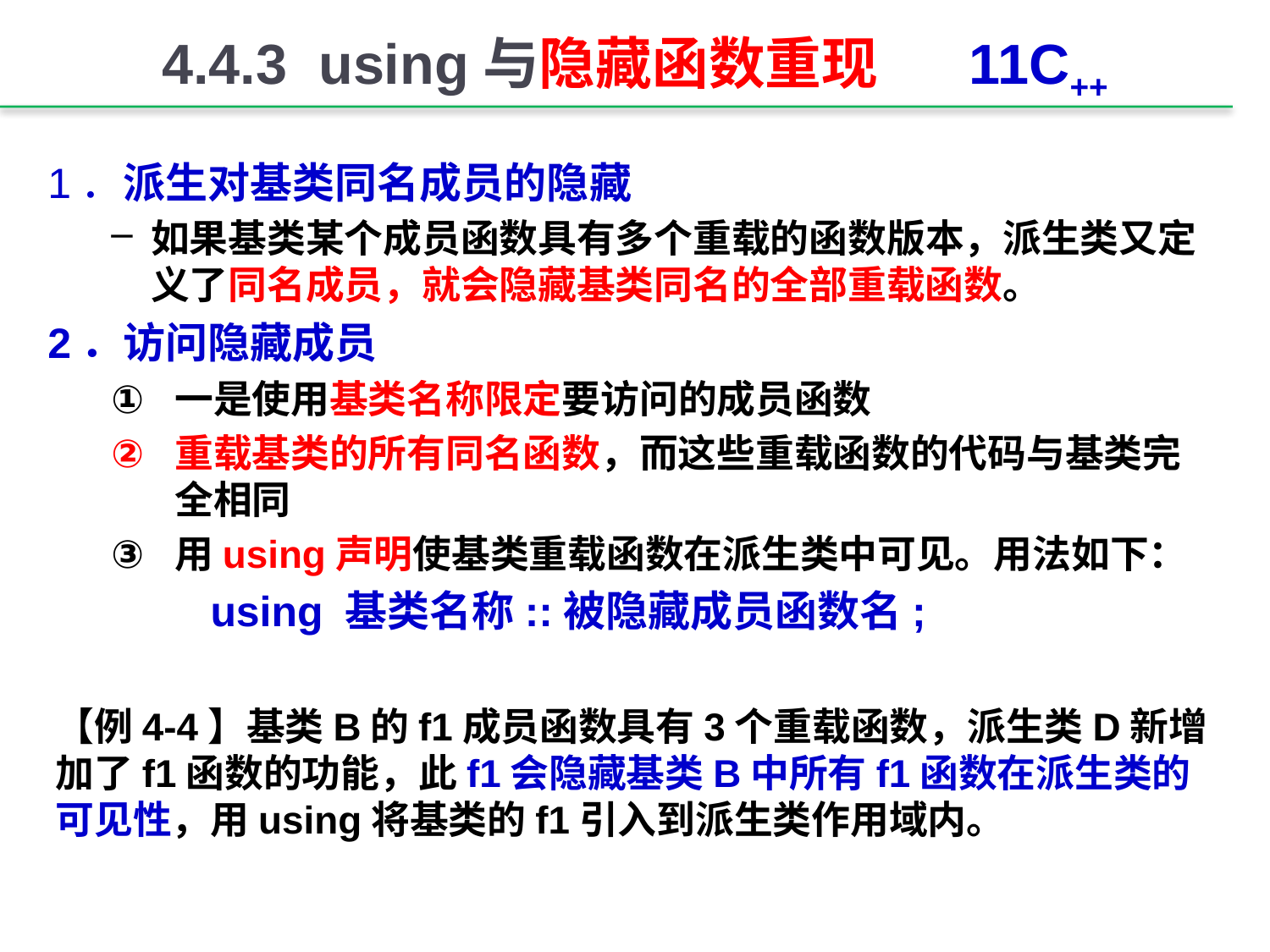

# 4.4.3  using与隐藏函数重现      11C++
1．派生对基类同名成员的隐藏
如果基类某个成员函数具有多个重载的函数版本，派生类又定义了同名成员，就会隐藏基类同名的全部重载函数。
2．访问隐藏成员
一是使用基类名称限定要访问的成员函数
重载基类的所有同名函数，而这些重载函数的代码与基类完全相同
用using声明使基类重载函数在派生类中可见。用法如下：
　using 基类名称::被隐藏成员函数名;

【例4-4】基类B的f1成员函数具有3个重载函数，派生类D新增加了f1函数的功能，此f1会隐藏基类B中所有f1函数在派生类的可见性，用using将基类的f1引入到派生类作用域内。